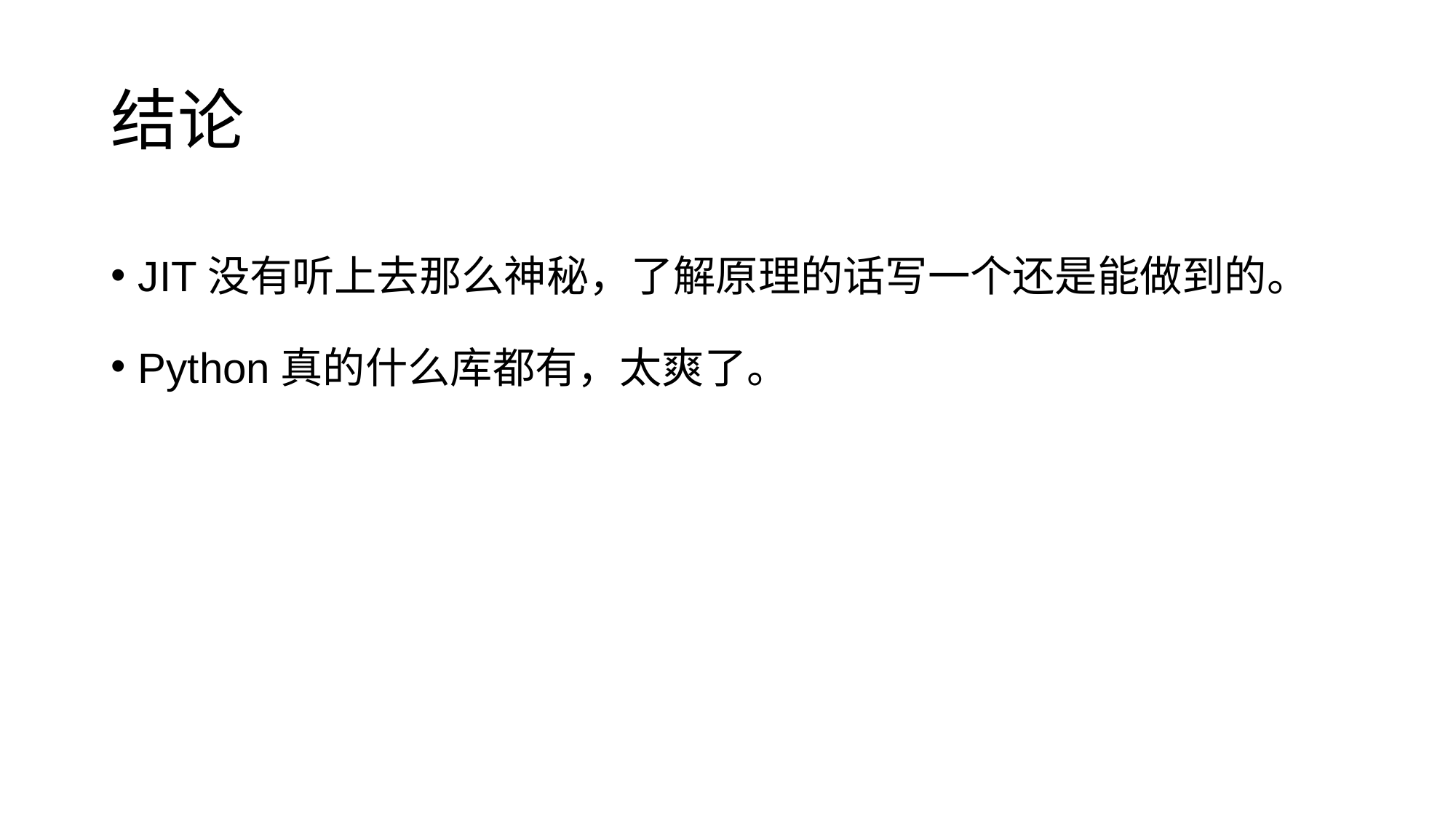

# 结论
JIT没有听上去那么神秘，了解原理的话写一个还是能做到的。
Python真的什么库都有，太爽了。